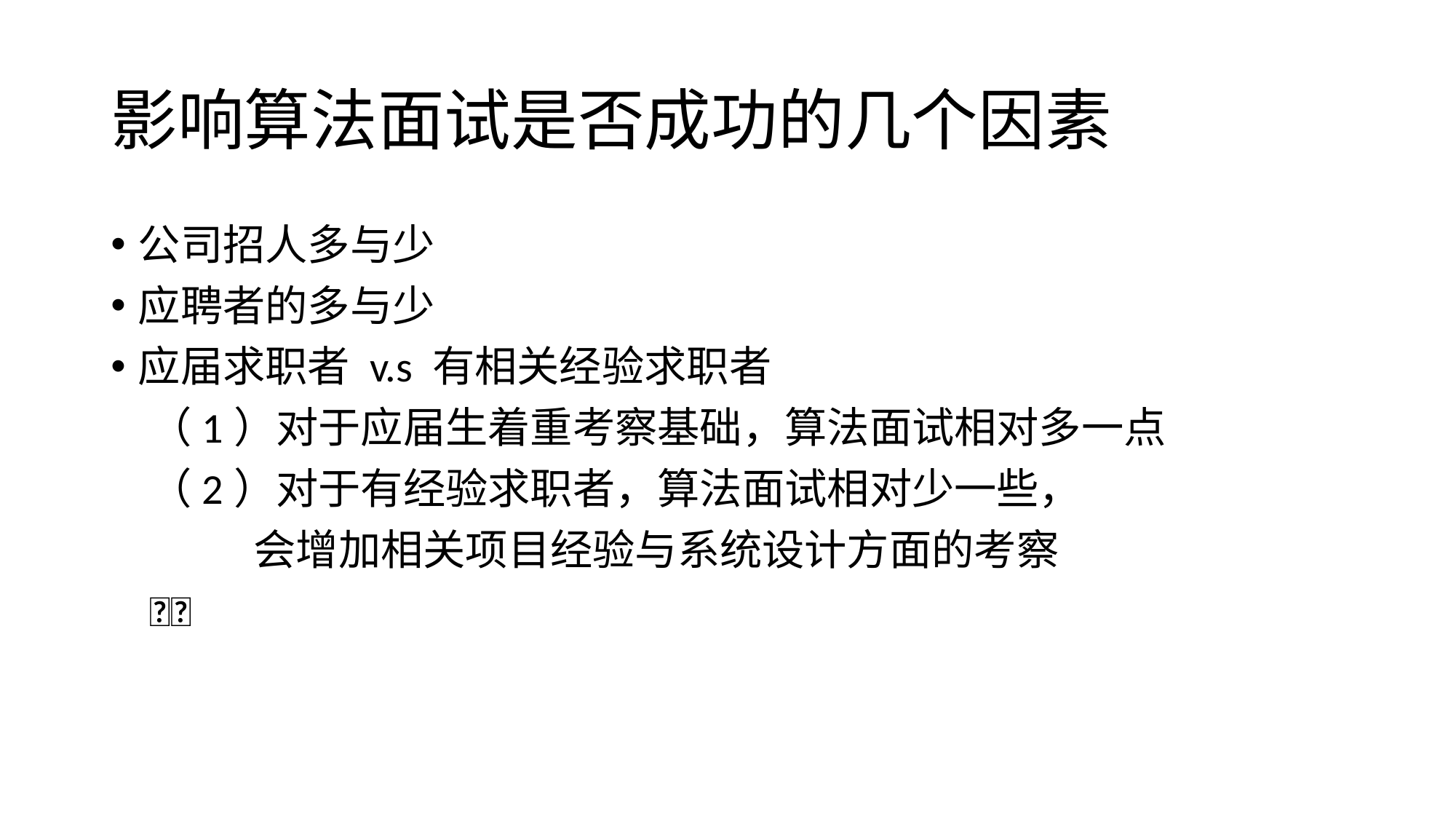

# 影响算法面试是否成功的几个因素
公司招人多与少
应聘者的多与少
应届求职者 v.s 有相关经验求职者
   （1）对于应届生着重考察基础，算法面试相对多一点
   （2）对于有经验求职者，算法面试相对少一些，
              会增加相关项目经验与系统设计方面的考察
    􀭙􁊨